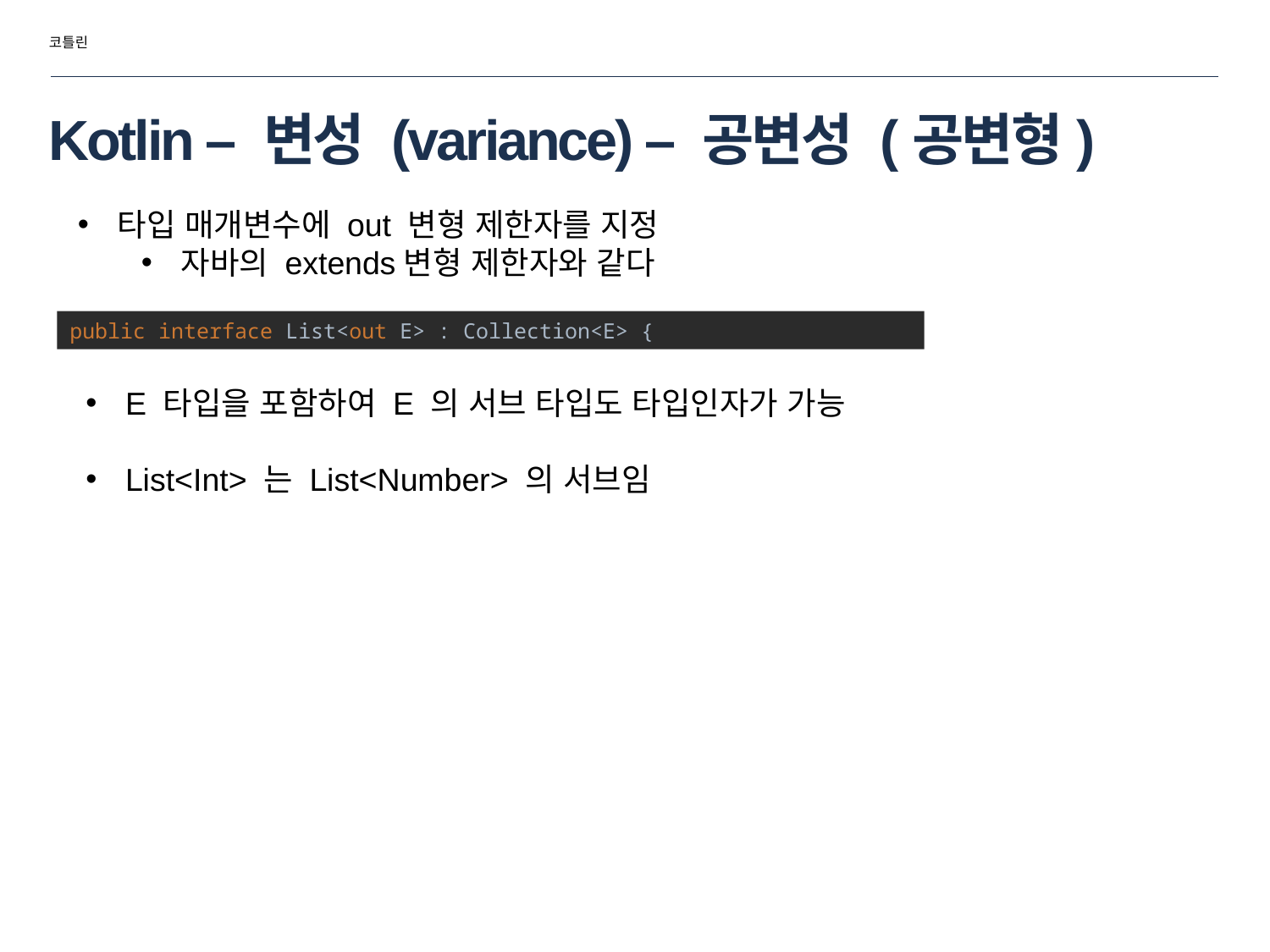

코틀린
# Kotlin – 변성 (variance) – 공변성 (공변형)

타입 매개변수에 out 변형 제한자를 지정
자바의 extends변형 제한자와 같다

public interface List<out E> : Collection<E> {
E 타입을 포함하여 E 의 서브 타입도 타입인자가 가능

List<Int> 는 List<Number> 의 서브임